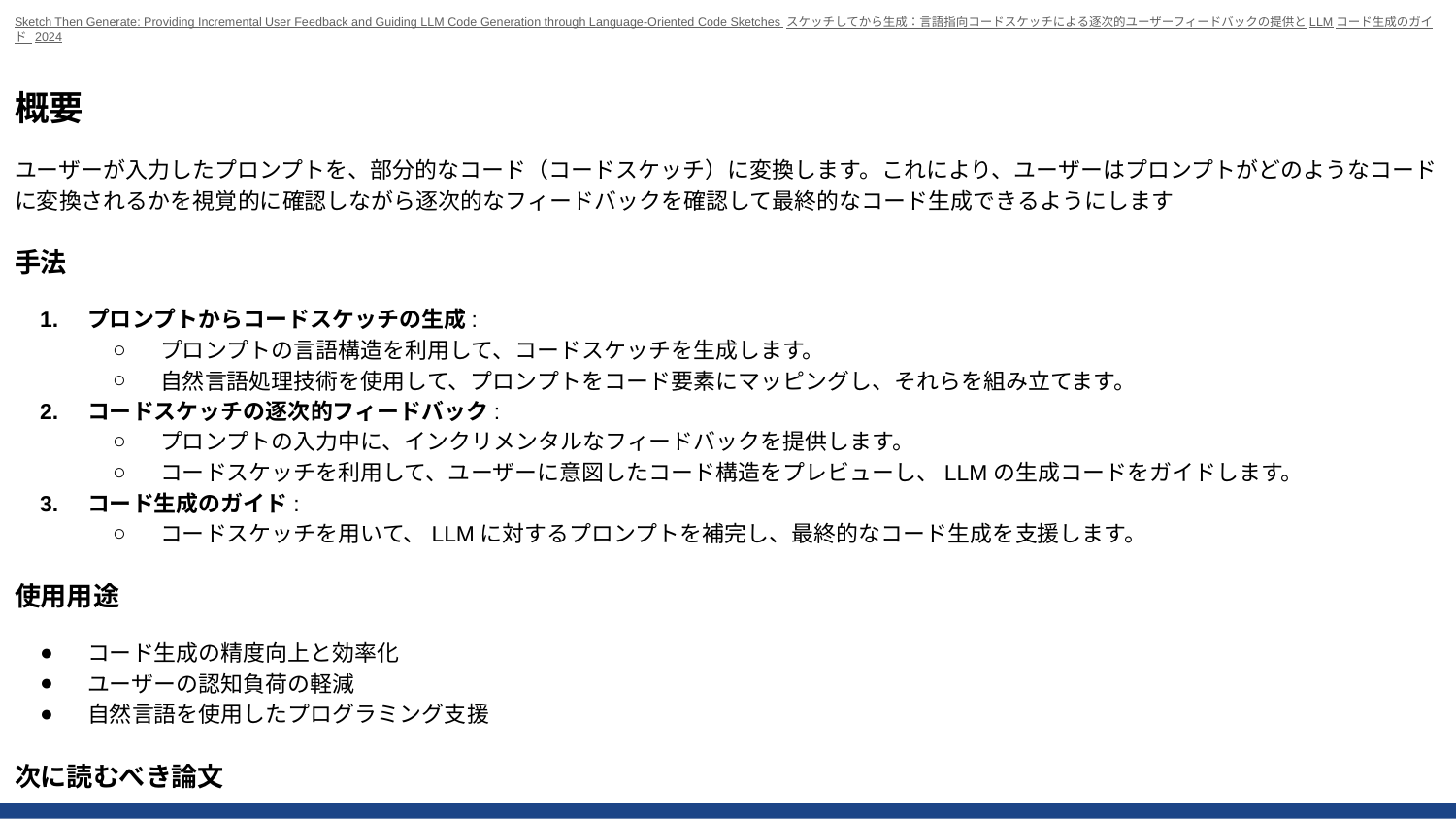

Sketch Then Generate: Providing Incremental User Feedback and Guiding LLM Code Generation through Language-Oriented Code Sketches スケッチしてから生成：言語指向コードスケッチによる逐次的ユーザーフィードバックの提供とLLMコード生成のガイド  2024
概要
ユーザーが入力したプロンプトを、部分的なコード（コードスケッチ）に変換します。これにより、ユーザーはプロンプトがどのようなコードに変換されるかを視覚的に確認しながら逐次的なフィードバックを確認して最終的なコード生成できるようにします
手法
プロンプトからコードスケッチの生成:
プロンプトの言語構造を利用して、コードスケッチを生成します。
自然言語処理技術を使用して、プロンプトをコード要素にマッピングし、それらを組み立てます。
コードスケッチの逐次的フィードバック:
プロンプトの入力中に、インクリメンタルなフィードバックを提供します。
コードスケッチを利用して、ユーザーに意図したコード構造をプレビューし、LLMの生成コードをガイドします。
コード生成のガイド:
コードスケッチを用いて、LLMに対するプロンプトを補完し、最終的なコード生成を支援します。
使用用途
コード生成の精度向上と効率化
ユーザーの認知負荷の軽減
自然言語を使用したプログラミング支援
次に読むべき論文
"Grounded Copilot: How Programmers Interact with Code-Generating Models" by Shraddha Barke, Michael B. James, and Nadia Polikarpova
"Low-code LLM: Visual Programming over LLMs" by Yuzhe Cai, Shaoguang Mao, Wenshan Wu, Zehua Wang, Yaobo Liang, Tao Ge, Chenfei Wu, Wang You, Ting Song, Yan Xia, et al.
"What It Wants Me To Say: Bridging the Abstraction Gap Between End-User Programmers and Code-Generating Large Language Models" by Michael Xieyang Liu, Advait Sarkar, Carina Negreanu, Benjamin Zorn, Jack Williams, Neil Toronto, and Andrew D. Gordon